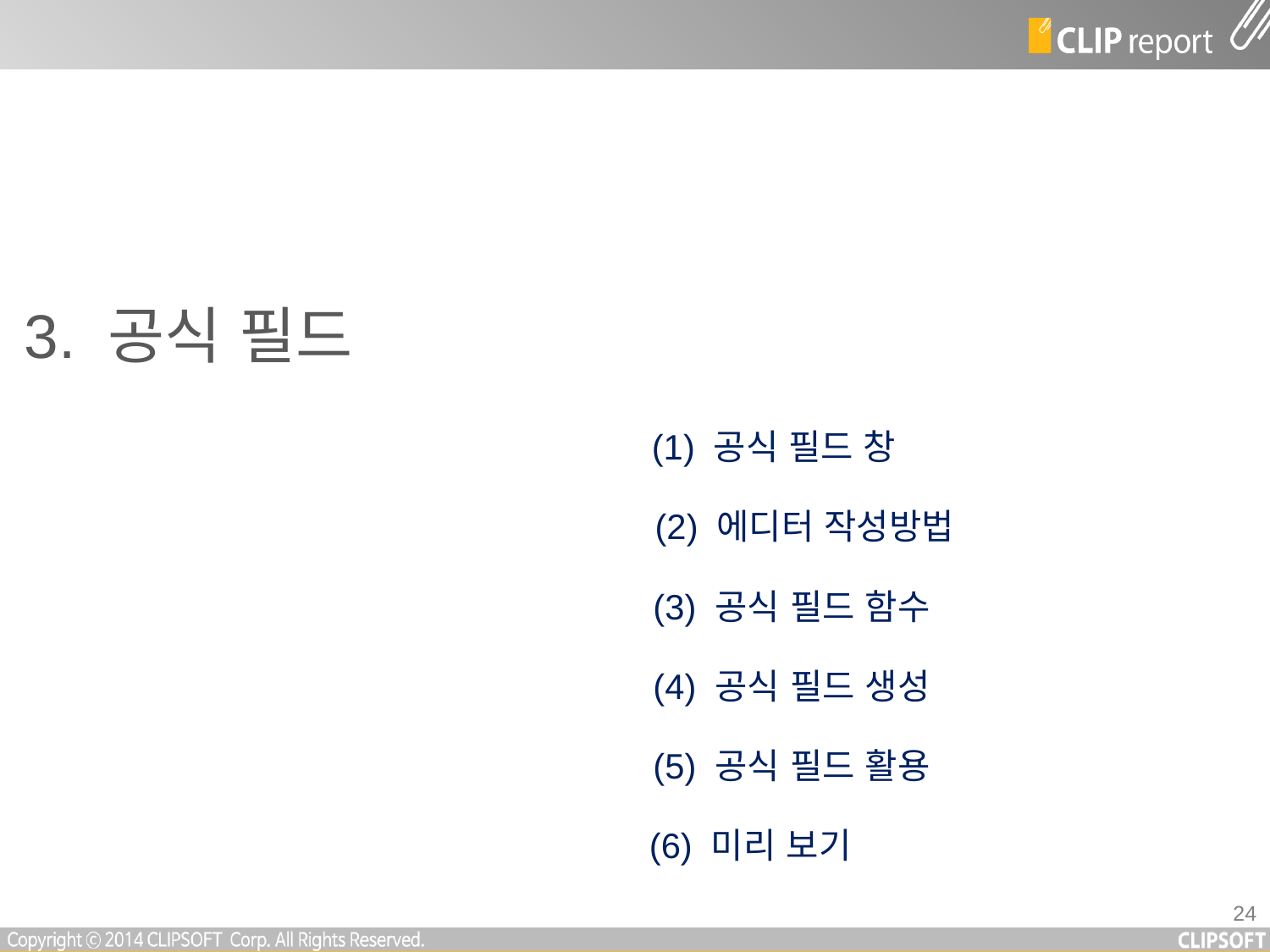

3. 공식 필드
(1) 공식 필드 창
(2) 에디터 작성방법
(3) 공식 필드 함수
(4) 공식 필드 생성
(5) 공식 필드 활용
(6) 미리 보기